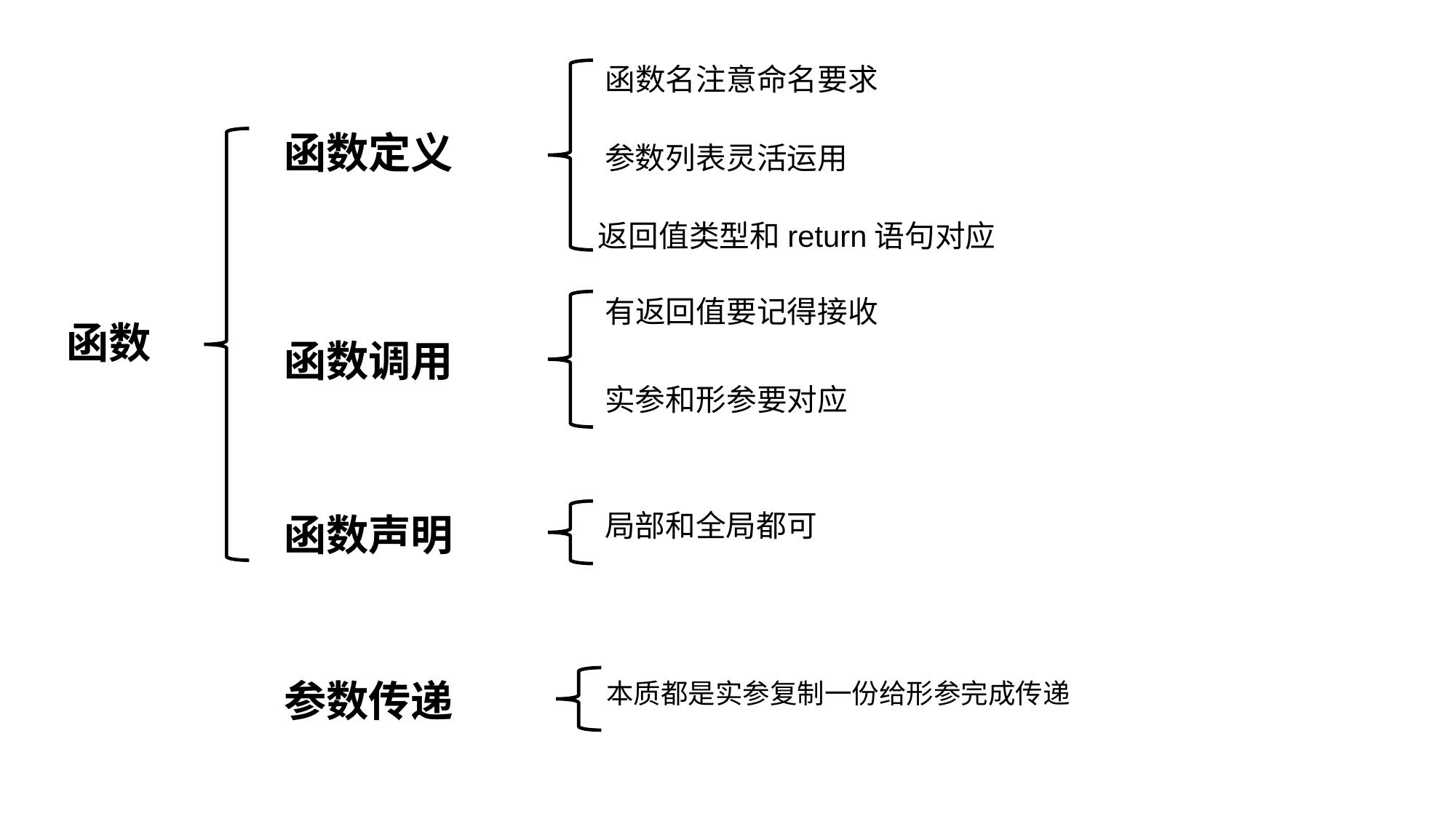

函数名注意命名要求

函数定义

参数列表灵活运用
返回值类型和return语句对应
有返回值要记得接收

函数
函数调用
实参和形参要对应

局部和全局都可
函数声明

参数传递
本质都是实参复制一份给形参完成传递